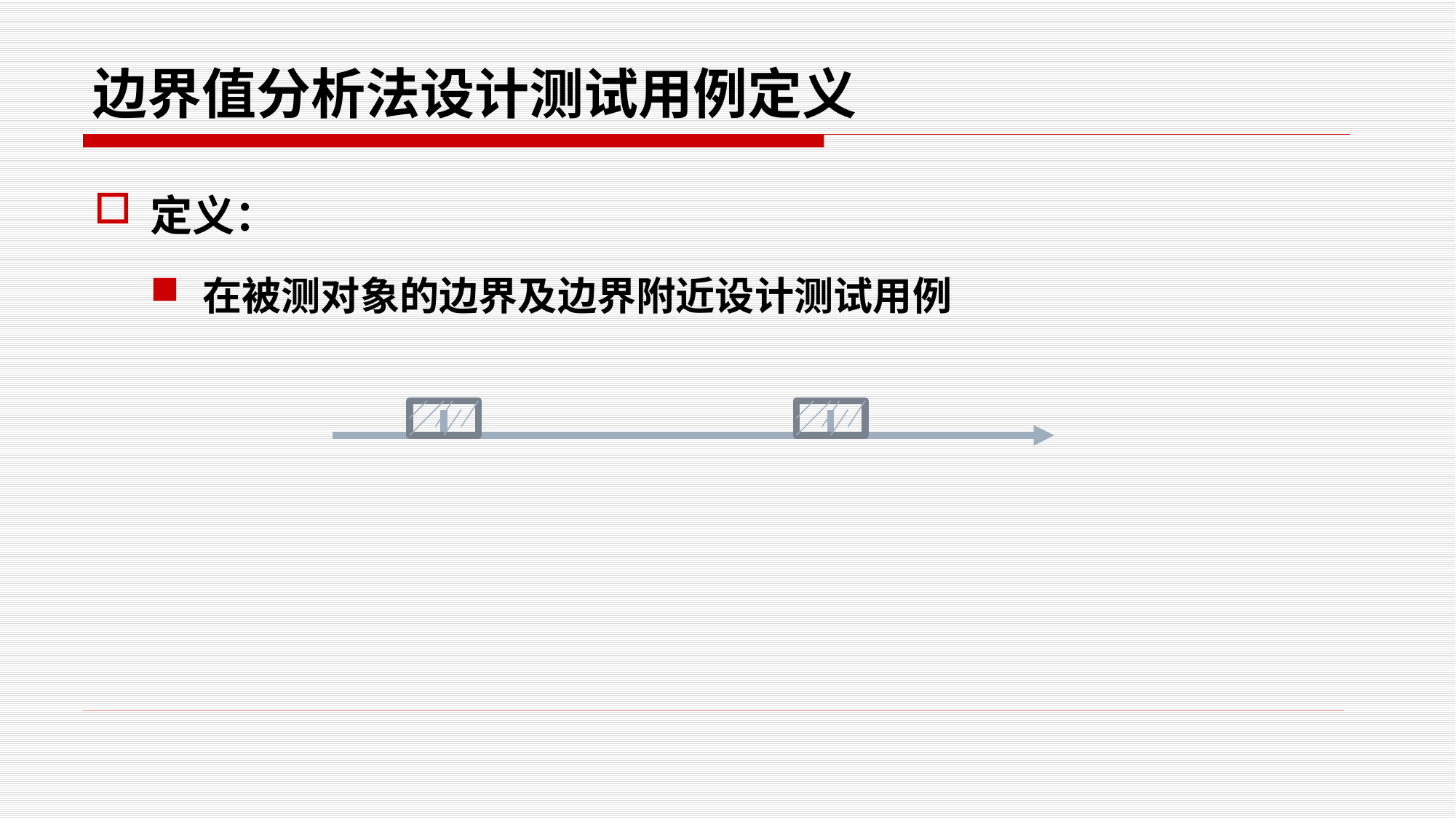

# 边界值分析法设计测试用例定义
定义：
在被测对象的边界及边界附近设计测试用例